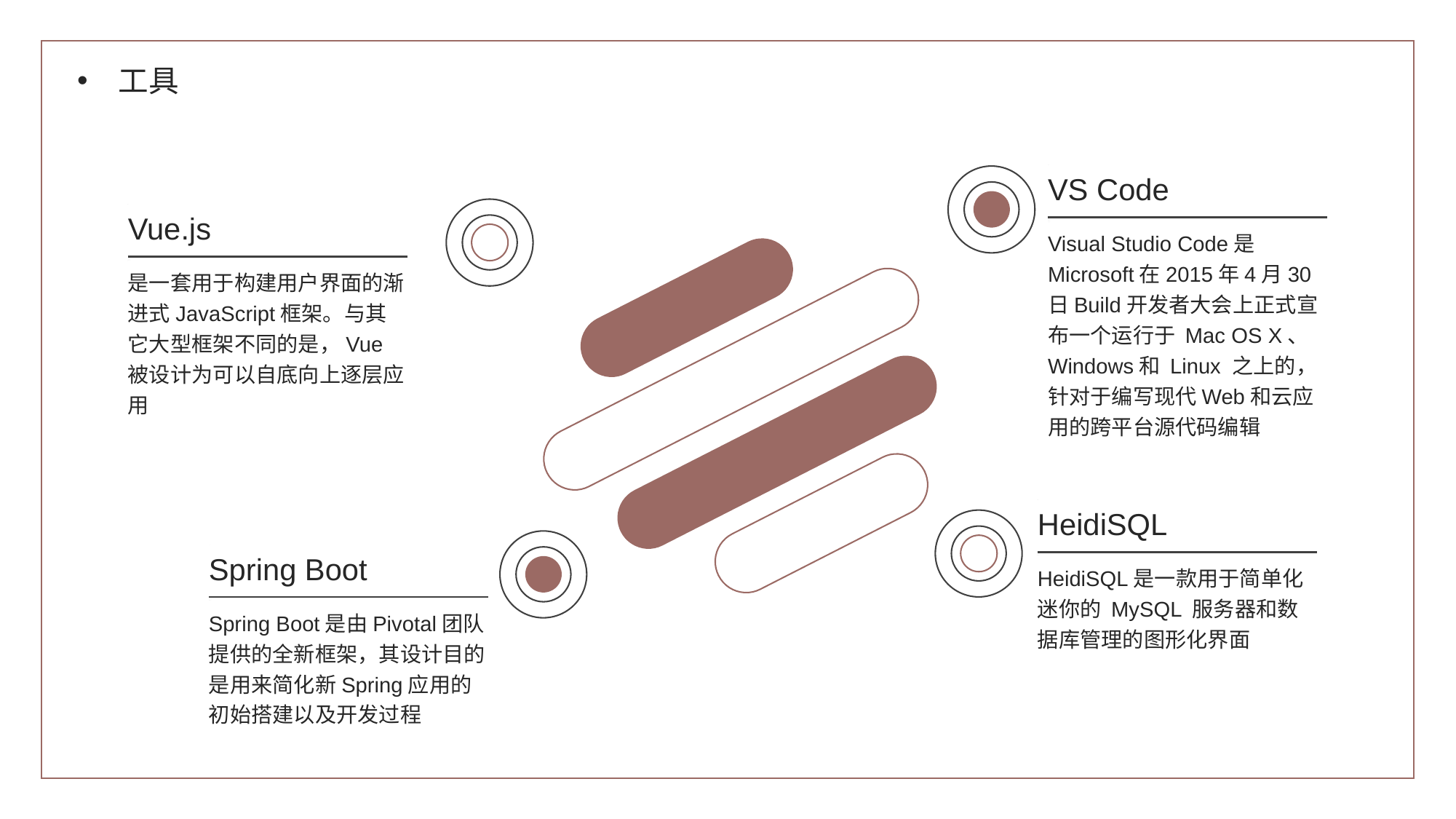

工具
VS Code

Vue.js

Visual Studio Code是Microsoft在2015年4月30日Build开发者大会上正式宣布一个运行于 Mac OS X、Windows和 Linux 之上的，针对于编写现代Web和云应用的跨平台源代码编辑

是一套用于构建用户界面的渐进式JavaScript框架。与其它大型框架不同的是，Vue 被设计为可以自底向上逐层应用

HeidiSQL

Spring Boot

HeidiSQL是一款用于简单化迷你的 MySQL 服务器和数据库管理的图形化界面

Spring Boot是由Pivotal团队提供的全新框架，其设计目的是用来简化新Spring应用的初始搭建以及开发过程